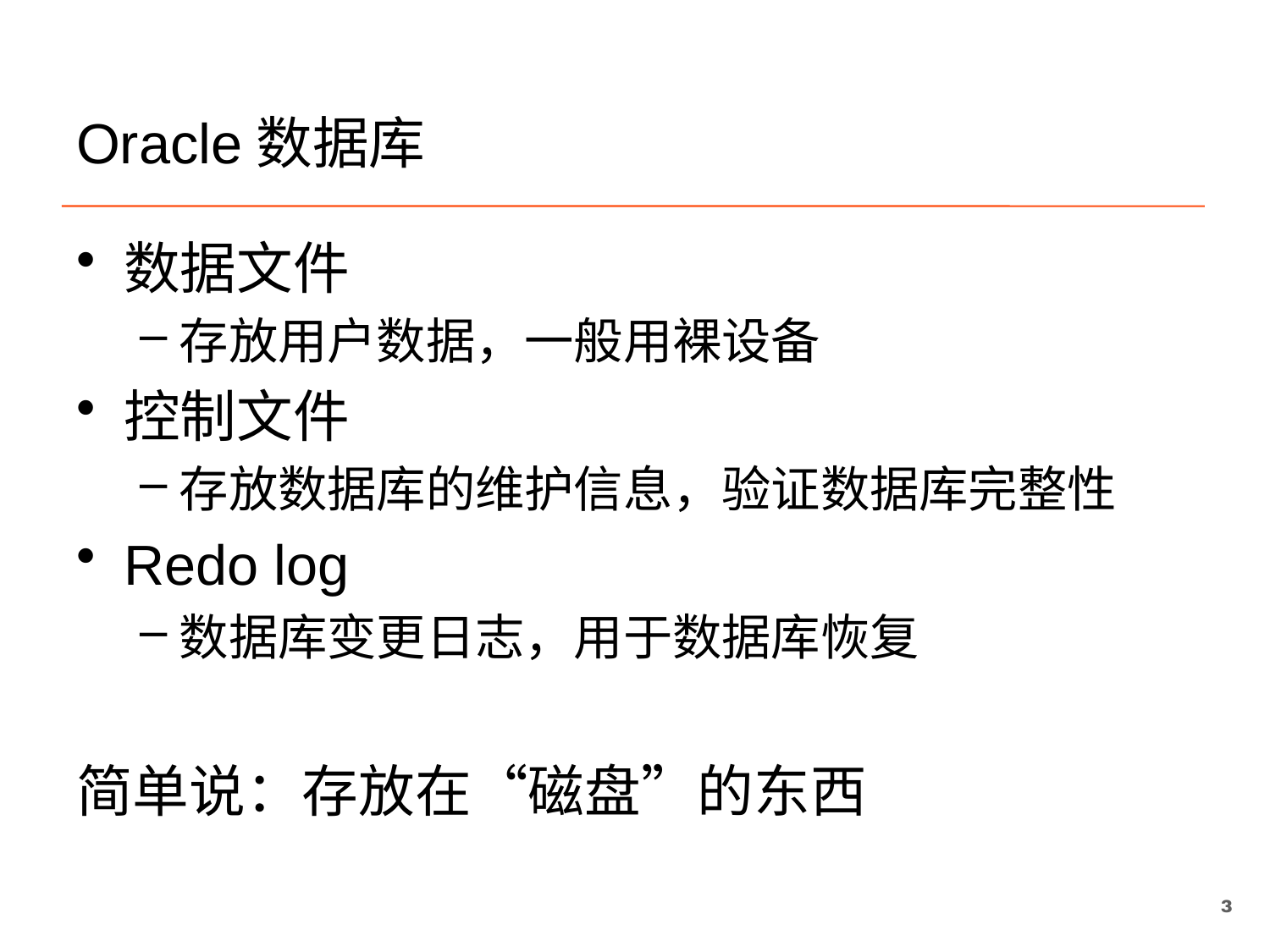

# Oracle数据库
数据文件
存放用户数据，一般用裸设备
控制文件
存放数据库的维护信息，验证数据库完整性
Redo log
数据库变更日志，用于数据库恢复

简单说：存放在“磁盘”的东西

3